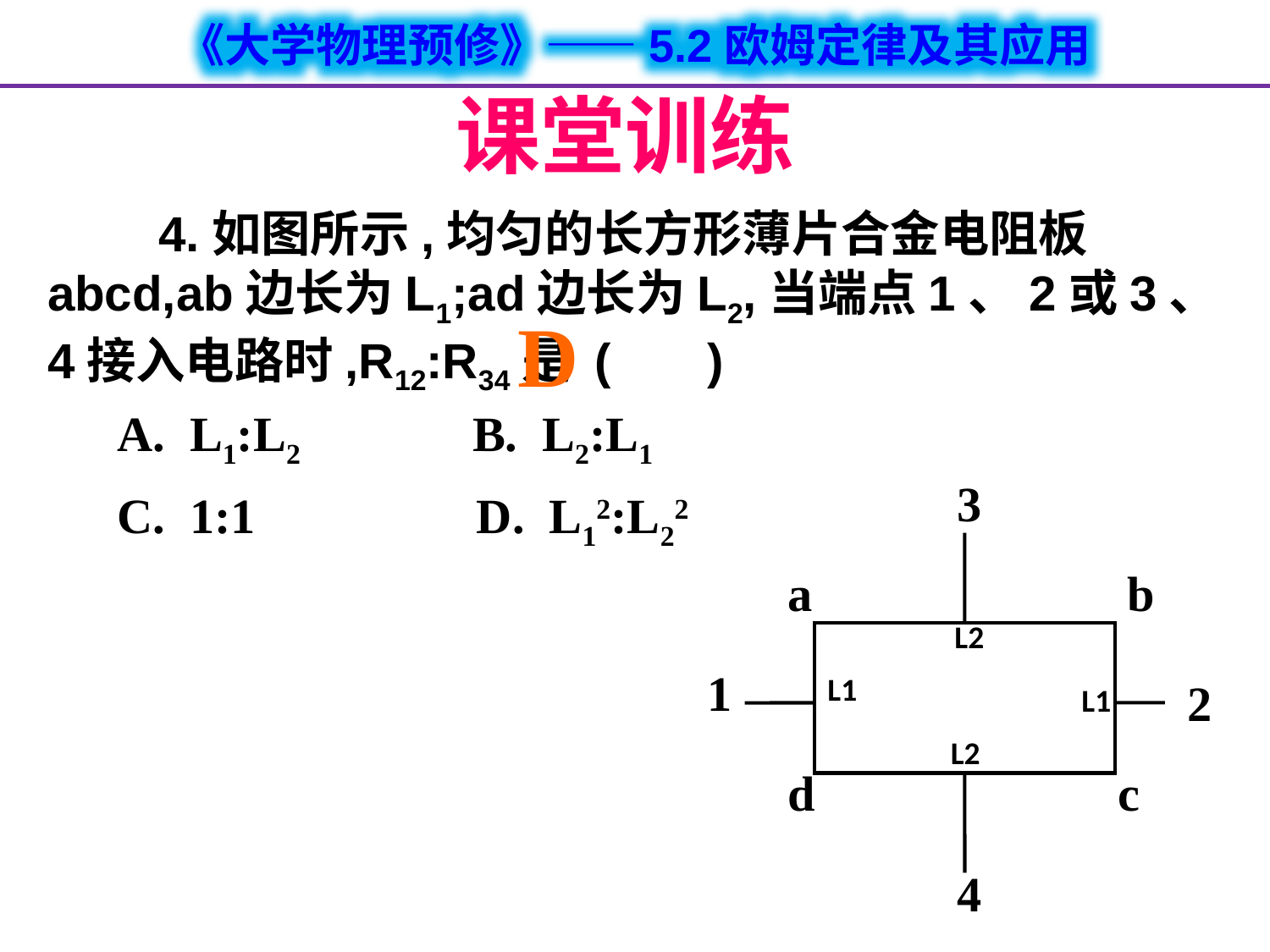

课堂训练
4.如图所示,均匀的长方形薄片合金电阻板abcd,ab边长为L1;ad边长为L2,当端点1、2或3、4接入电路时,R12:R34是 (       )
D
A.  L1:L2              B.  L2:L1
C.  1:1                  D.  L12:L22
3

a
b

1
2

d
c
4
L2
L1
L1
L2